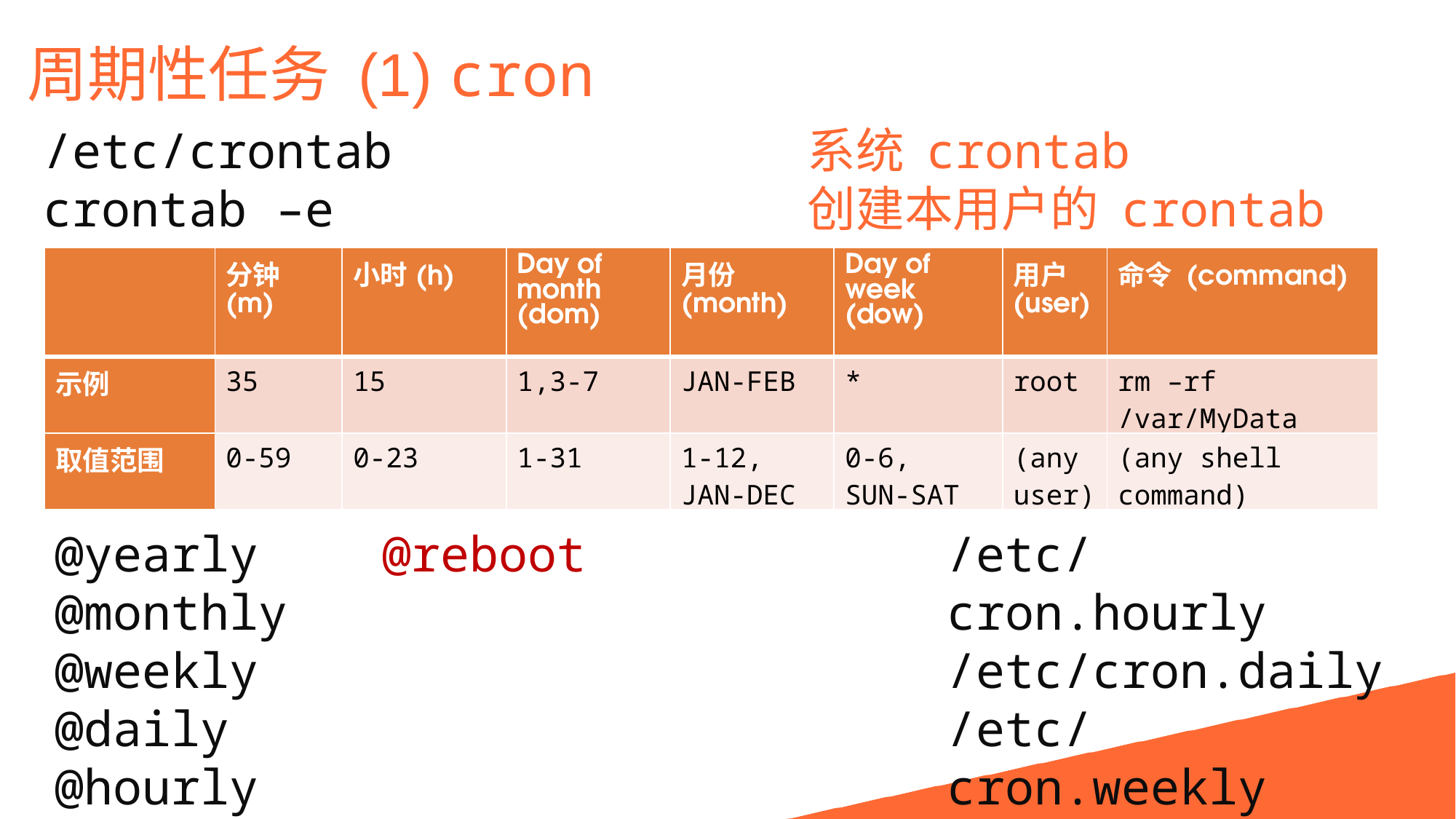

周期性任务 (1) cron
/etc/crontab				系统 crontab
crontab –e					创建本用户的 crontab
|  | 分钟(m) | 小时(h) | Day of month (dom) | 月份 (month) | Day of week (dow) | 用户 (user) | 命令 (command) |
| --- | --- | --- | --- | --- | --- | --- | --- |
| 示例 | 35 | 15 | 1,3-7 | JAN-FEB | \* | root | rm –rf /var/MyData |
| 取值范围 | 0-59 | 0-23 | 1-31 | 1-12, JAN-DEC | 0-6, SUN-SAT | (any user) | (any shell command) |
@yearly		@reboot
@monthly		@weekly
@daily			@hourly
/etc/cron.hourly
/etc/cron.daily
/etc/cron.weekly
/etc/cron.monthly